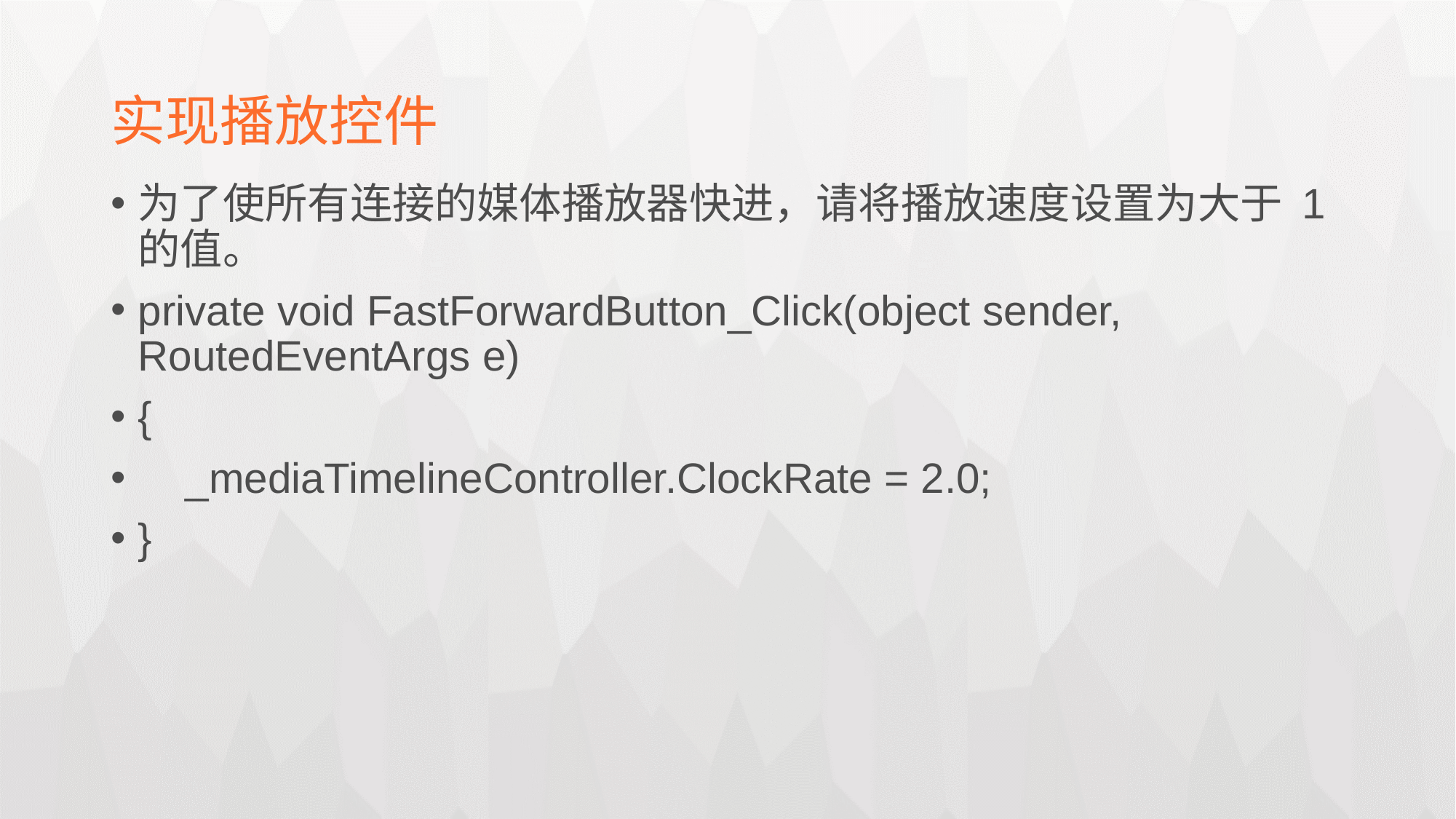

实现播放控件
为了使所有连接的媒体播放器快进，请将播放速度设置为大于 1 的值。
private void FastForwardButton_Click(object sender, RoutedEventArgs e)
{
    _mediaTimelineController.ClockRate = 2.0;
}